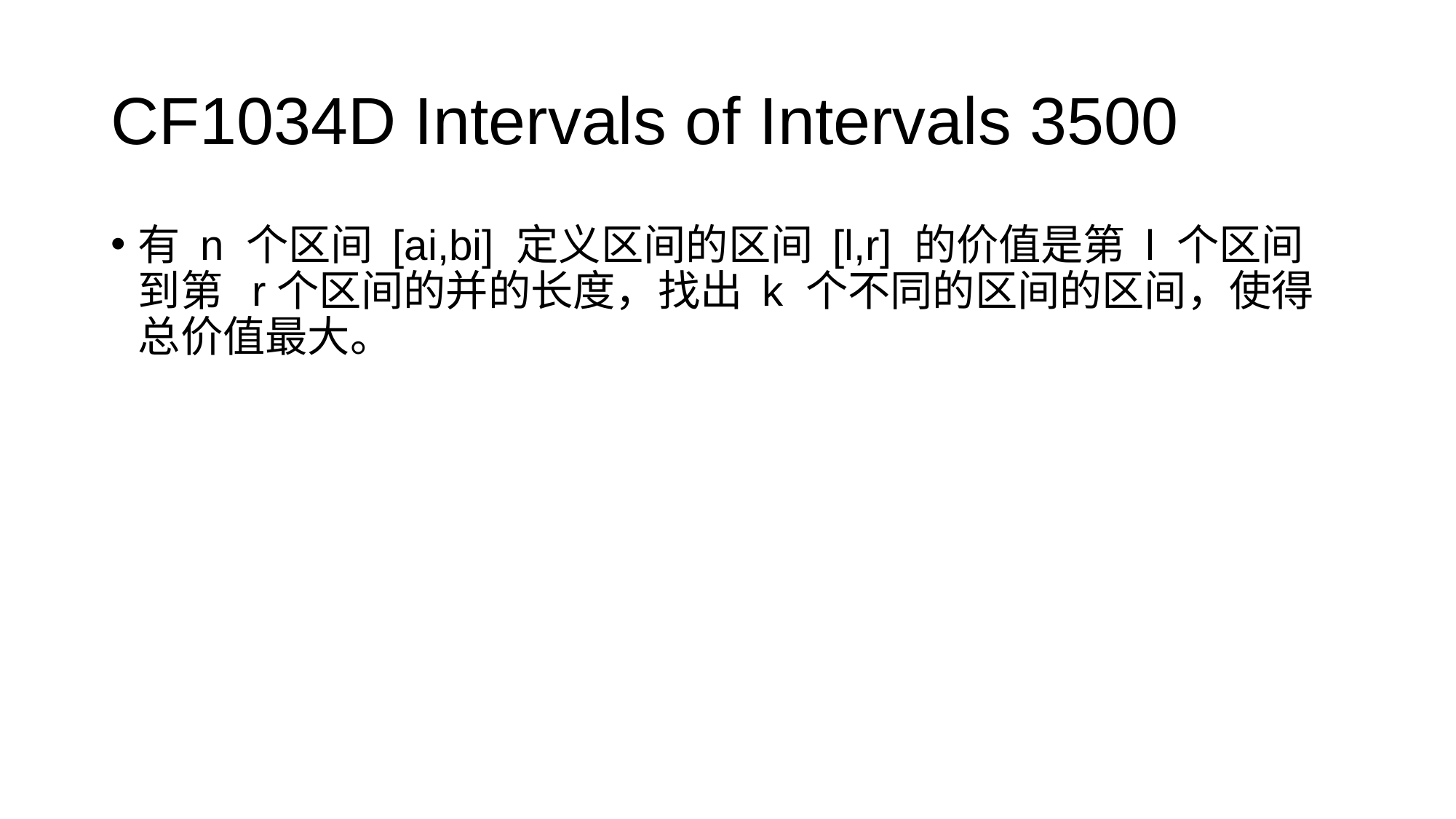

# CF1034D Intervals of Intervals 3500
有 n 个区间 [ai,bi] 定义区间的区间 [l,r] 的价值是第 l 个区间到第  r个区间的并的长度，找出 k 个不同的区间的区间，使得总价值最大。